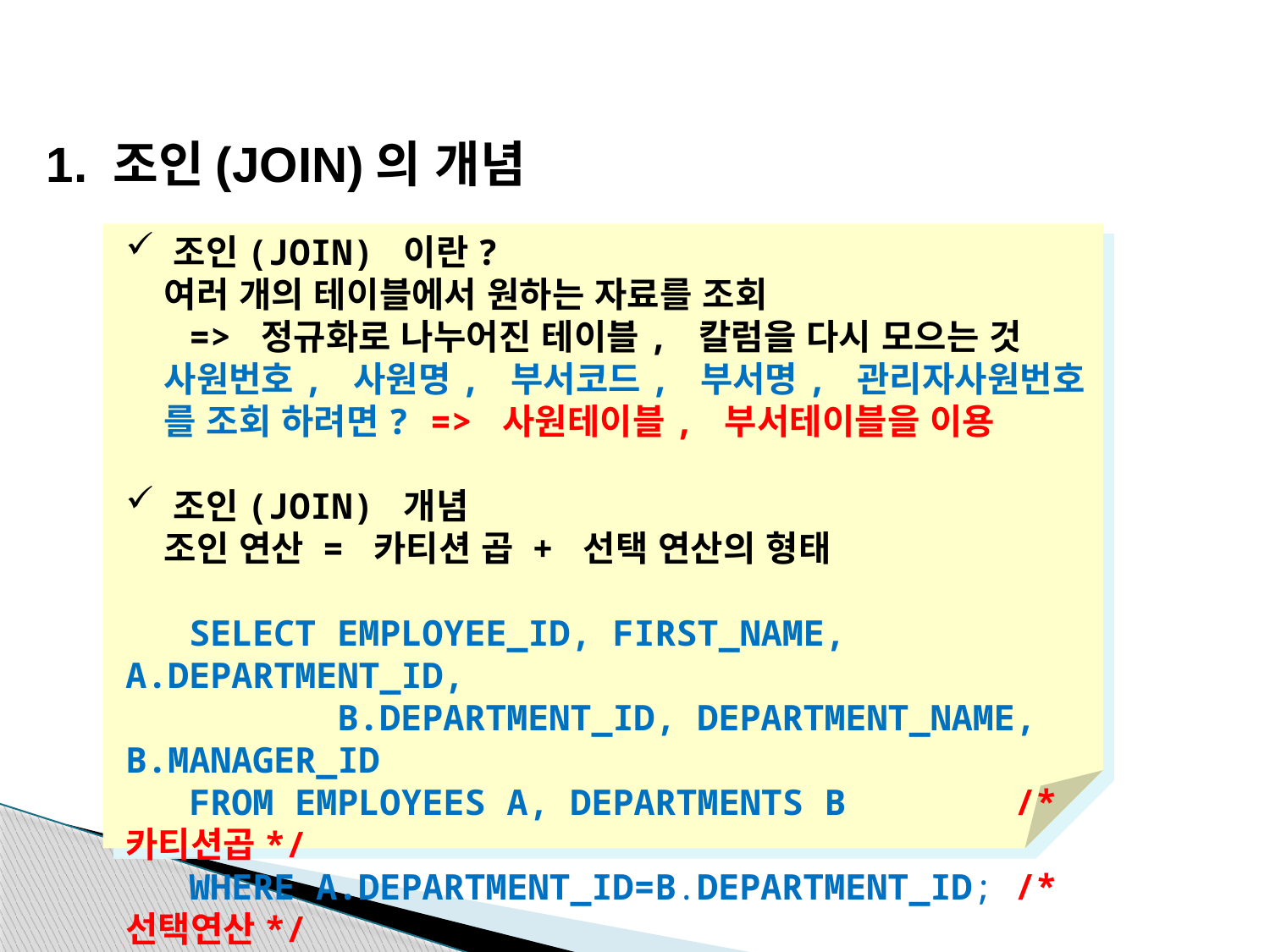

1. 조인(JOIN)의 개념
조인(JOIN) 이란?
   여러 개의 테이블에서 원하는 자료를 조회
   => 정규화로 나누어진 테이블, 칼럼을 다시 모으는 것
   사원번호, 사원명, 부서코드, 부서명, 관리자사원번호
   를 조회 하려면? => 사원테이블, 부서테이블을 이용

조인(JOIN) 개념
   조인 연산 = 카티션 곱 + 선택 연산의 형태

   SELECT EMPLOYEE_ID, FIRST_NAME, A.DEPARTMENT_ID,
          B.DEPARTMENT_ID, DEPARTMENT_NAME, B.MANAGER_ID
   FROM EMPLOYEES A, DEPARTMENTS B        /*카티션곱*/
   WHERE A.DEPARTMENT_ID=B.DEPARTMENT_ID; /*선택연산*/